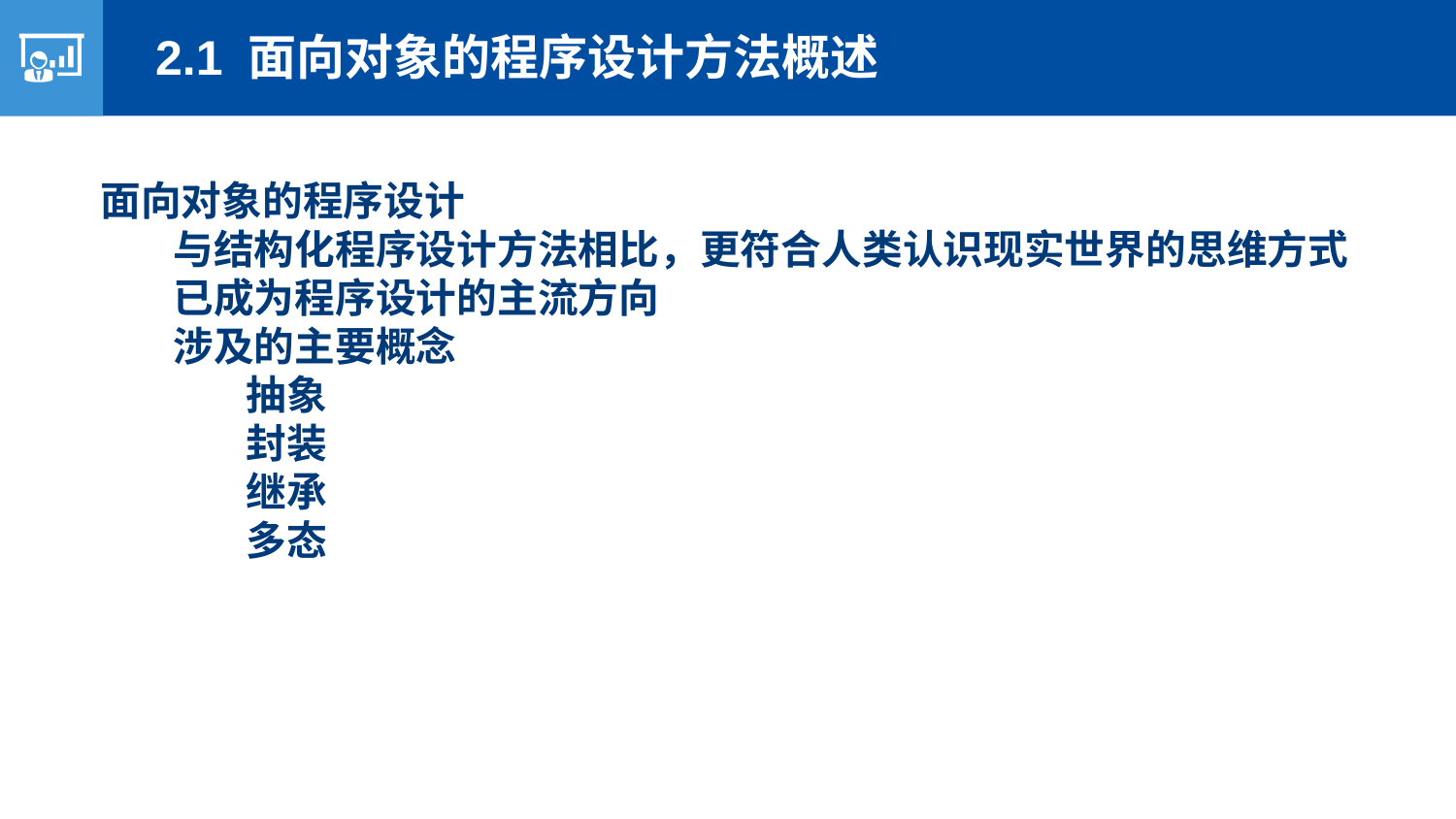

2.1 面向对象的程序设计方法概述
面向对象的程序设计
与结构化程序设计方法相比，更符合人类认识现实世界的思维方式
已成为程序设计的主流方向
涉及的主要概念
抽象
封装
继承
多态